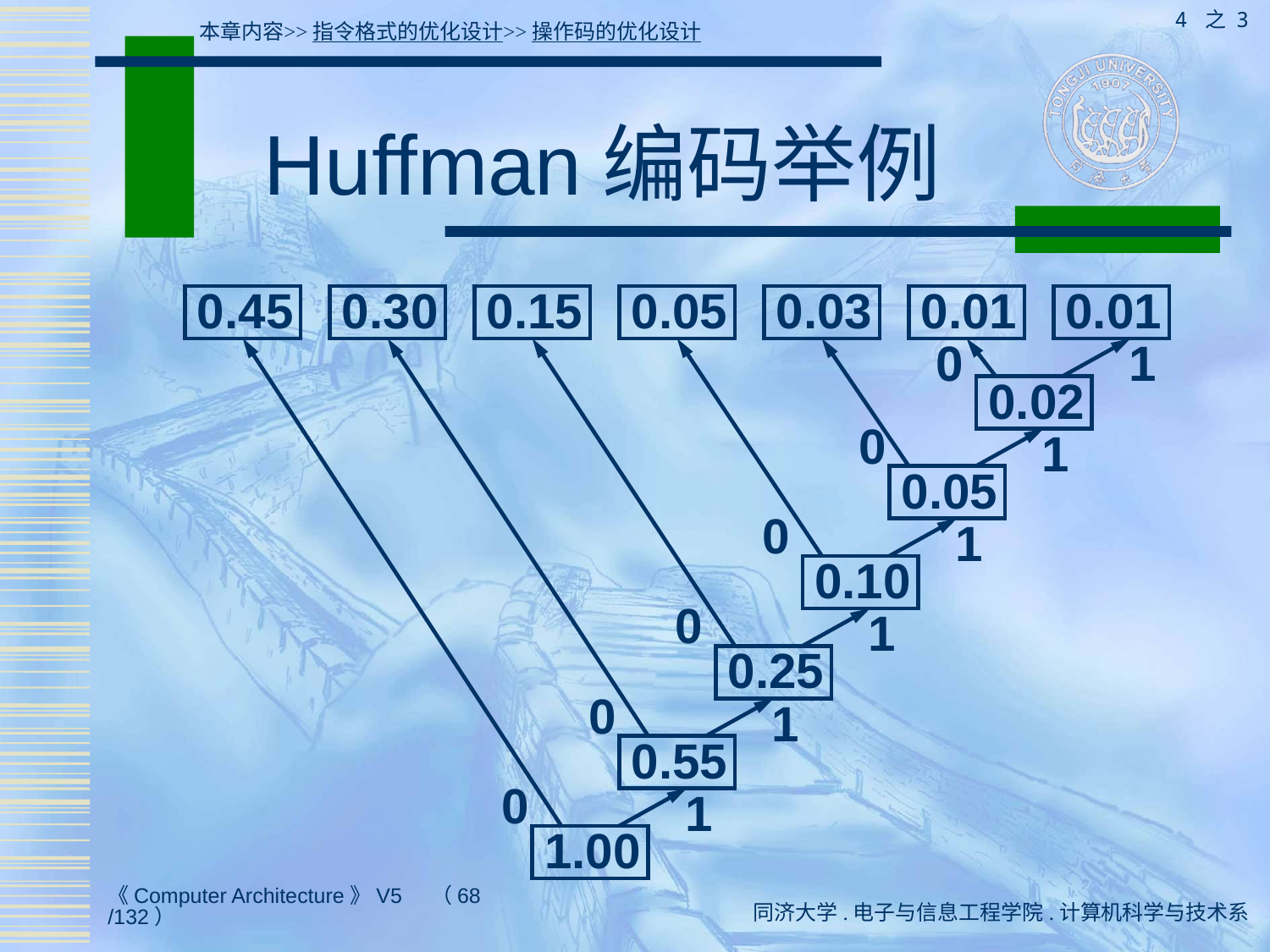

4 之 3
本章内容>>指令格式的优化设计>>操作码的优化设计
# Huffman编码举例
0.45
0.30
0.15
0.05
0.03
0.01
0.01

0

1
0.02
0

1
0.05
0

1
0.10
0

1
0.25
0

1
0.55
0

1
1.00